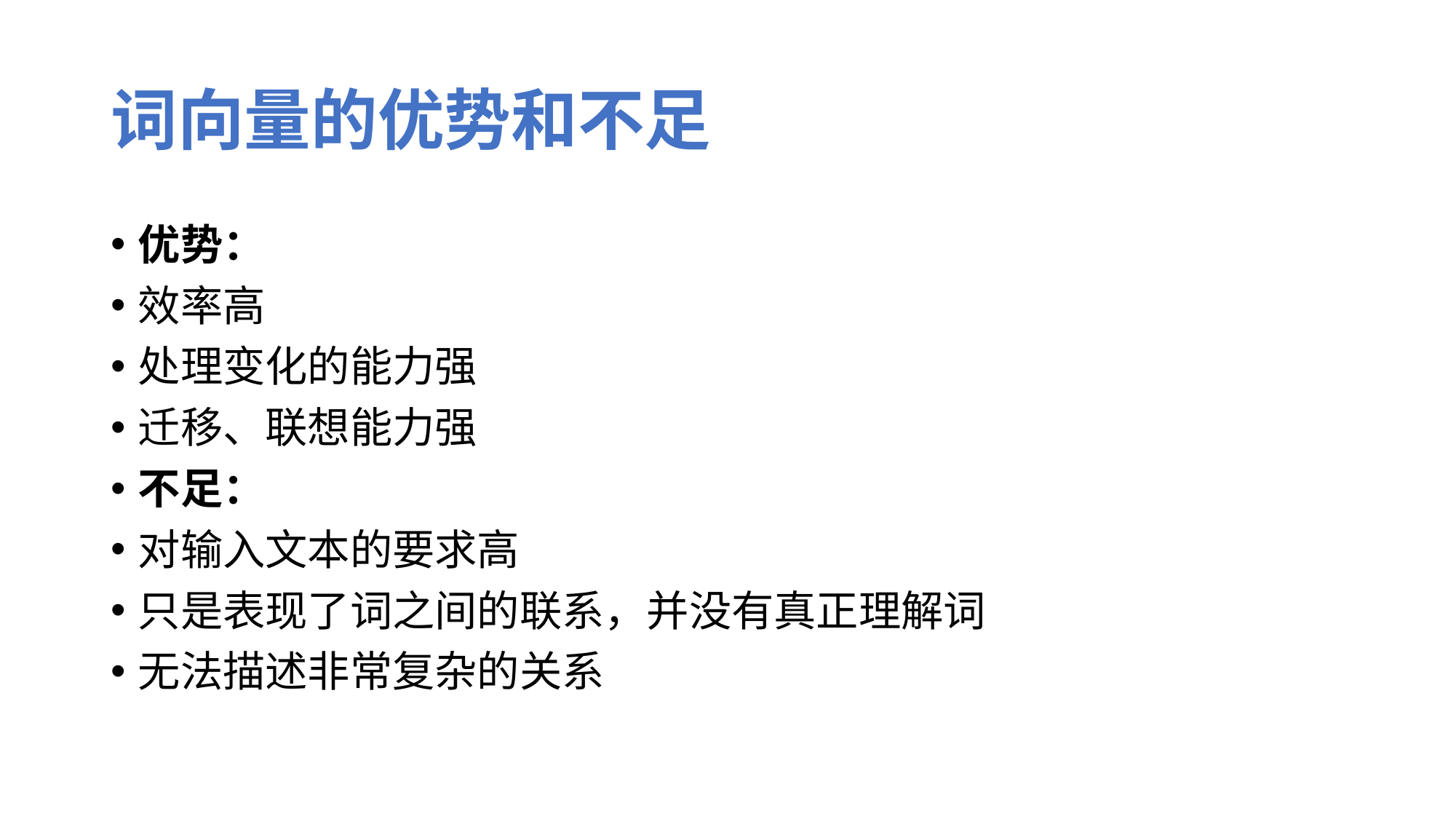

# 词向量的优势和不足
优势：
效率高
处理变化的能力强
迁移、联想能力强
不足：
对输入文本的要求高
只是表现了词之间的联系，并没有真正理解词
无法描述非常复杂的关系